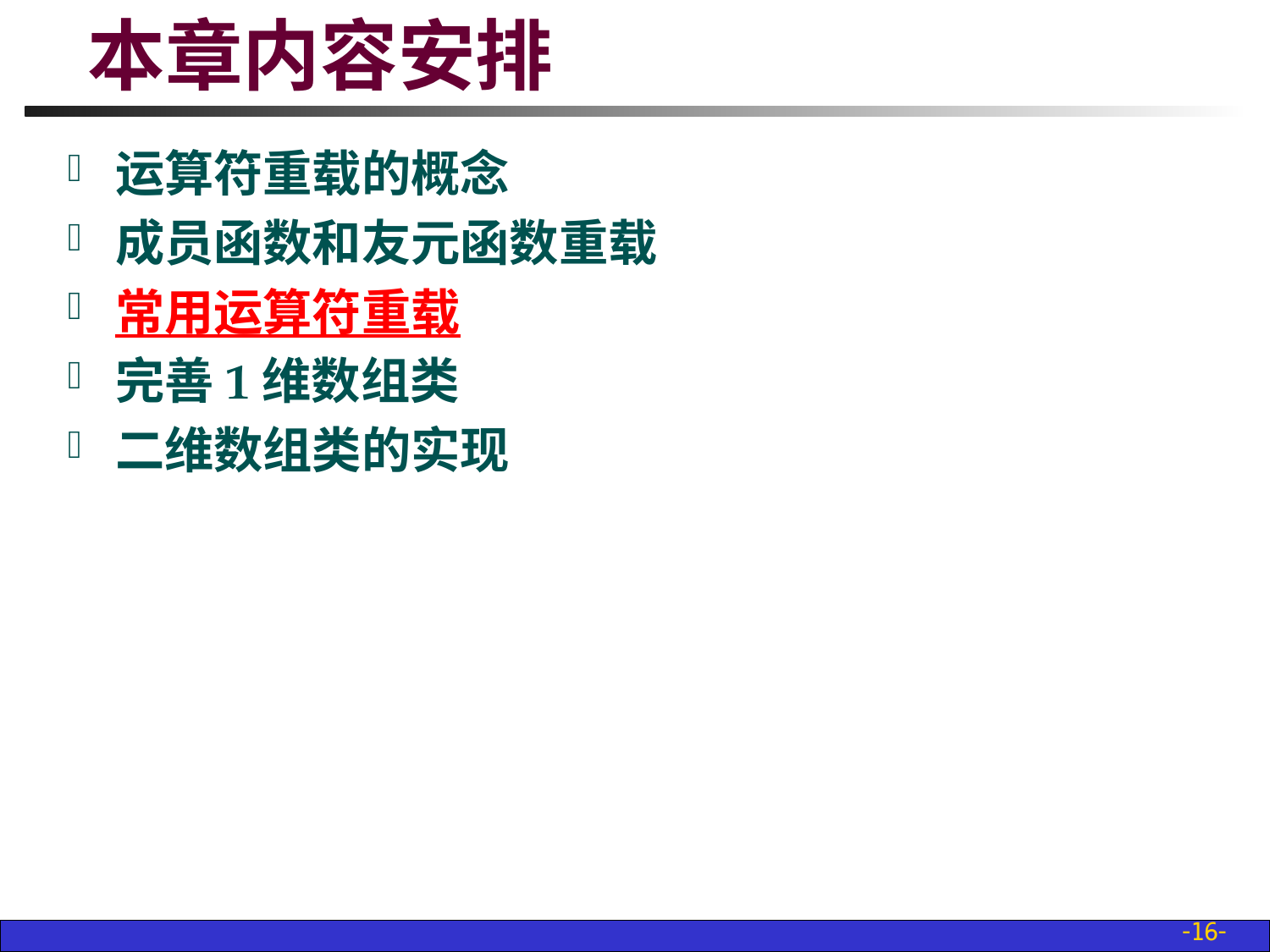

# 本章内容安排
运算符重载的概念
成员函数和友元函数重载
常用运算符重载
完善1维数组类
二维数组类的实现
-16-